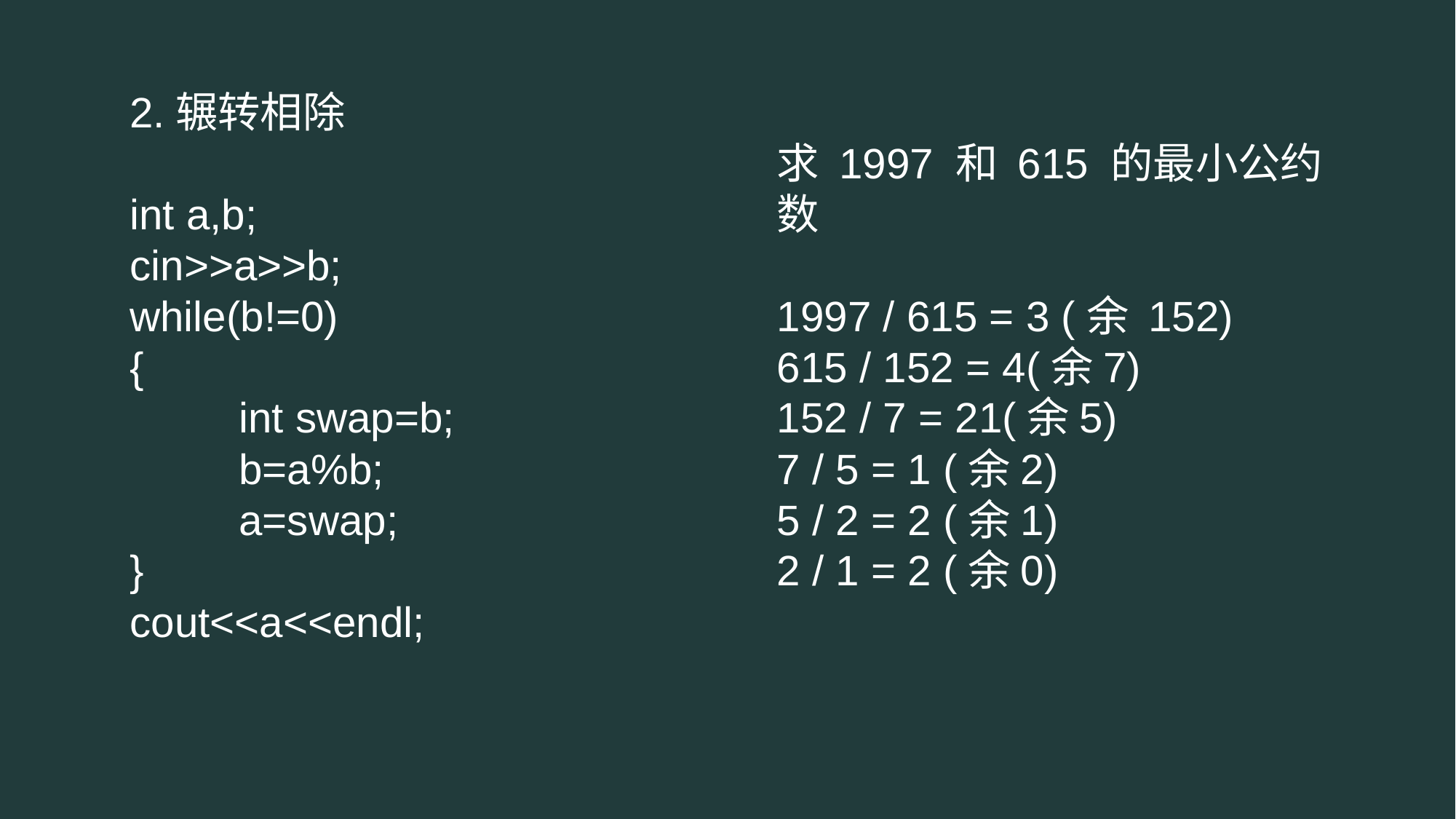

2.辗转相除

int a,b;
cin>>a>>b;
while(b!=0)
{
	int swap=b;
	b=a%b;
	a=swap;
}
cout<<a<<endl;

求 1997 和 615 的最小公约数

1997 / 615 = 3 (余 152)
615 / 152 = 4(余7)
152 / 7 = 21(余5)
7 / 5 = 1 (余2)
5 / 2 = 2 (余1)
2 / 1 = 2 (余0)